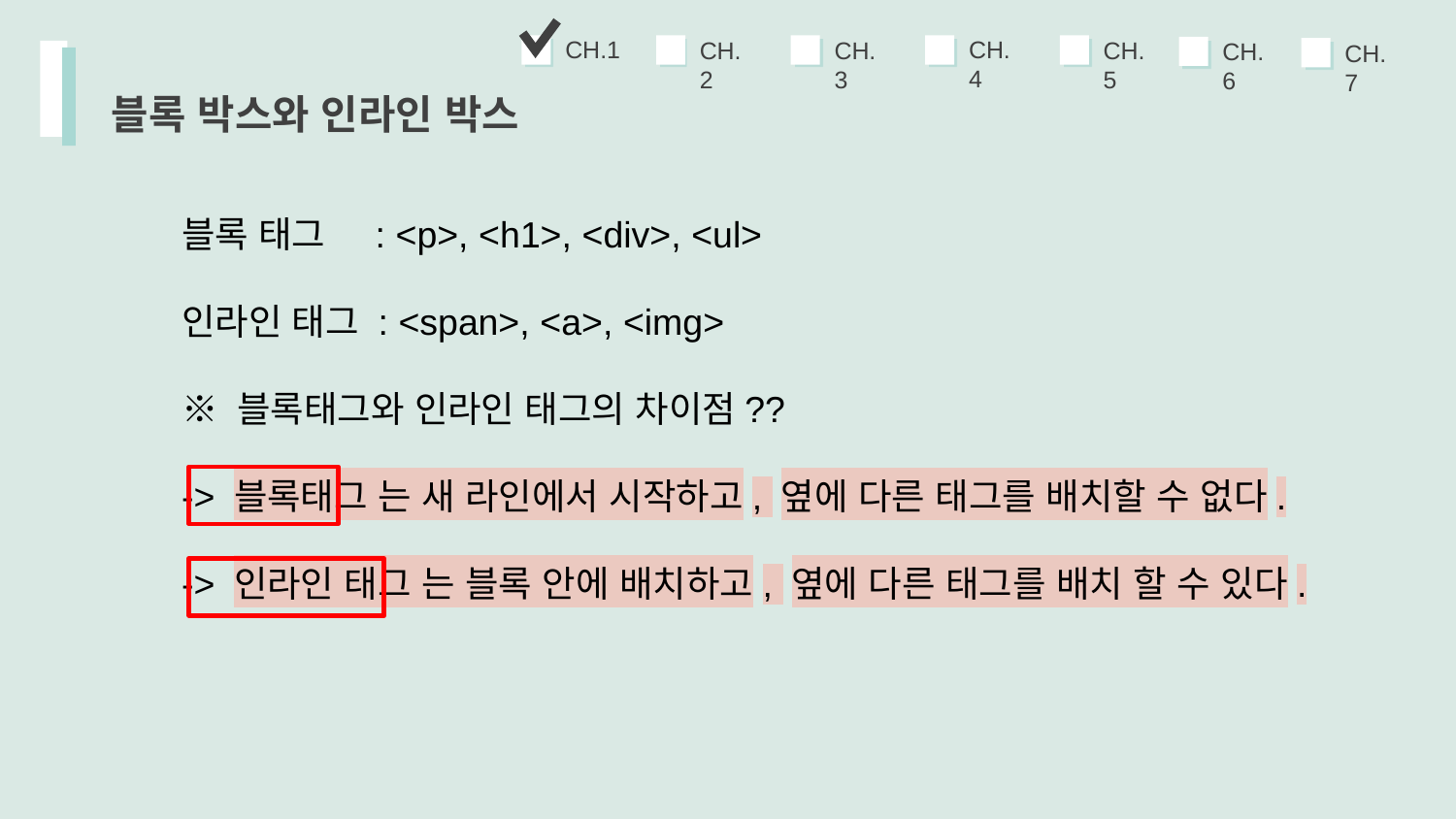

CH.4
CH.1
CH.5
CH.3
CH.2
CH.6
CH.7

블록 박스와 인라인 박스
블록 태그    : <p>, <h1>, <div>, <ul>

인라인 태그 : <span>, <a>, <img>

※ 블록태그와 인라인 태그의 차이점??

-> 블록태그 는 새 라인에서 시작하고, 옆에 다른 태그를 배치할 수 없다.

-> 인라인 태그 는 블록 안에 배치하고, 옆에 다른 태그를 배치 할 수 있다.